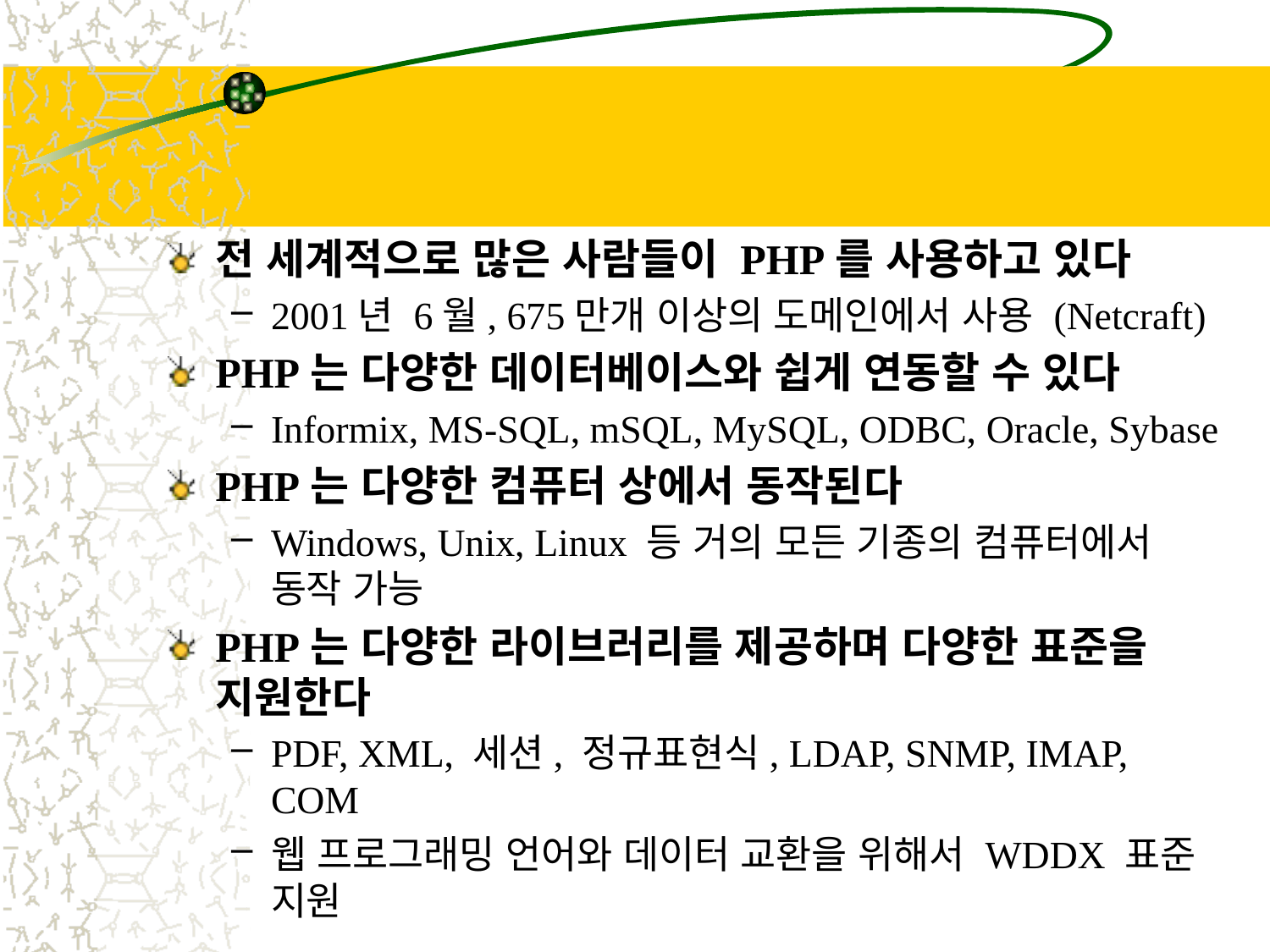

#
전 세계적으로 많은 사람들이 PHP를 사용하고 있다
2001년 6월, 675만개 이상의 도메인에서 사용 (Netcraft)
PHP는 다양한 데이터베이스와 쉽게 연동할 수 있다
Informix, MS-SQL, mSQL, MySQL, ODBC, Oracle, Sybase
PHP는 다양한 컴퓨터 상에서 동작된다
Windows, Unix, Linux 등 거의 모든 기종의 컴퓨터에서 동작 가능
PHP는 다양한 라이브러리를 제공하며 다양한 표준을 지원한다
PDF, XML, 세션, 정규표현식, LDAP, SNMP, IMAP, COM
웹 프로그래밍 언어와 데이터 교환을 위해서 WDDX 표준 지원